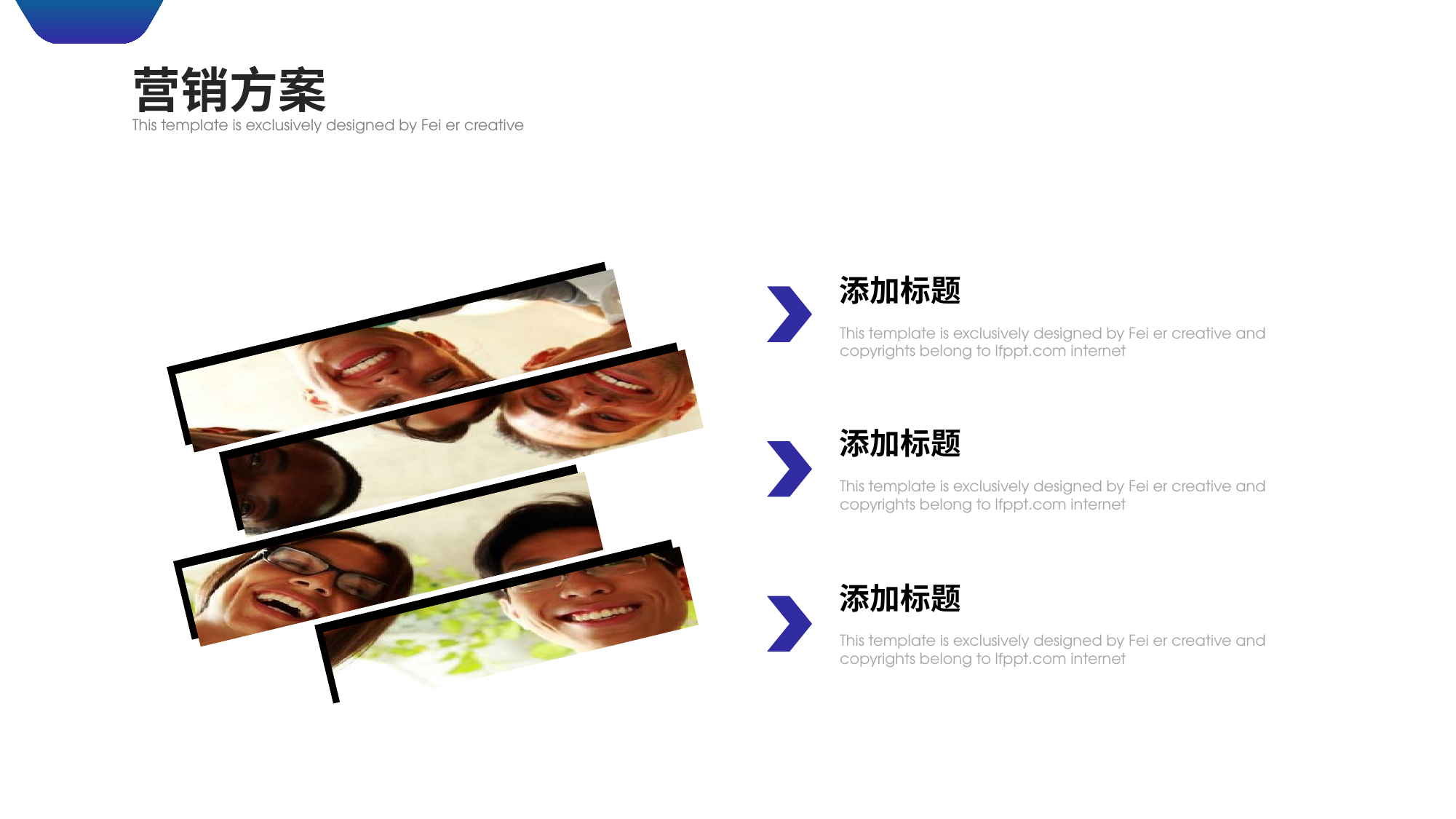

营销方案
This template is exclusively designed by Fei er creative

添加标题
This template is exclusively designed by Fei er creative and copyrights belong to lfppt.com internet

添加标题
This template is exclusively designed by Fei er creative and copyrights belong to lfppt.com internet

添加标题
This template is exclusively designed by Fei er creative and copyrights belong to lfppt.com internet